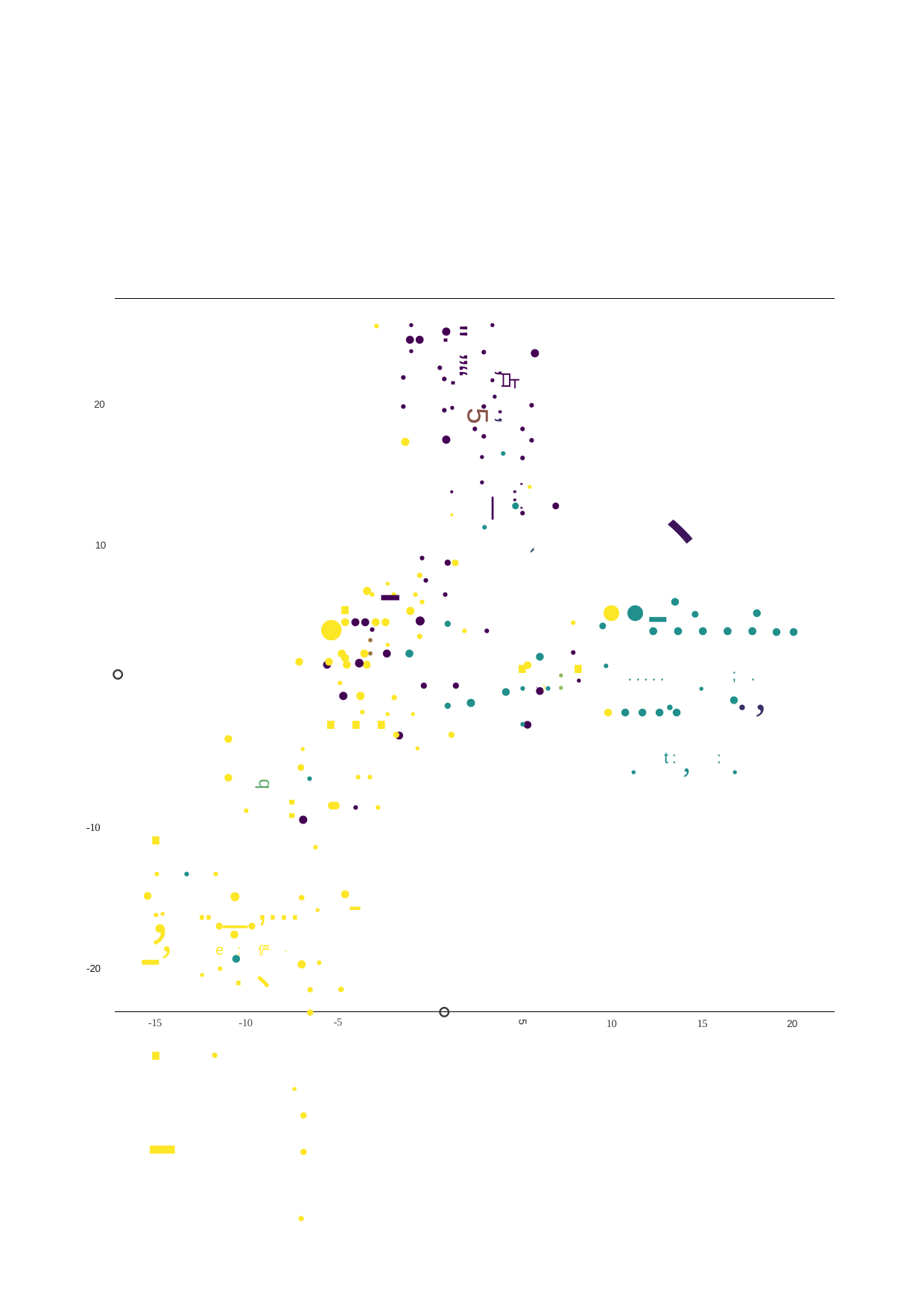

．．．．．．．．．．．．．．．
••
". ”“·
．
．
,
占．
．．
20
．
.,	5
．．．．．．．
．
、．
．．
····
．．．
．．｀一．
．••．•••••
10
.·-...
．
••-．·.......
．．．．．
• : ···•
•••••	• •
......．;..,．t:，:．
•••••
··) :·
．．．．．
．．
．．
••••
••
•••
．
．．．．
．
．
．．．
。
．
．．••．•
．．
••
． ．
••
．．
.，.-
q
．
..
．．
-10
．
.-
．．． ．
•• •．•••
• •
•
..•_•,...．-．.、• • •
．
．
，e:俨·
．
．
．
-20
。

-5
-15
-10
10
15
20
5